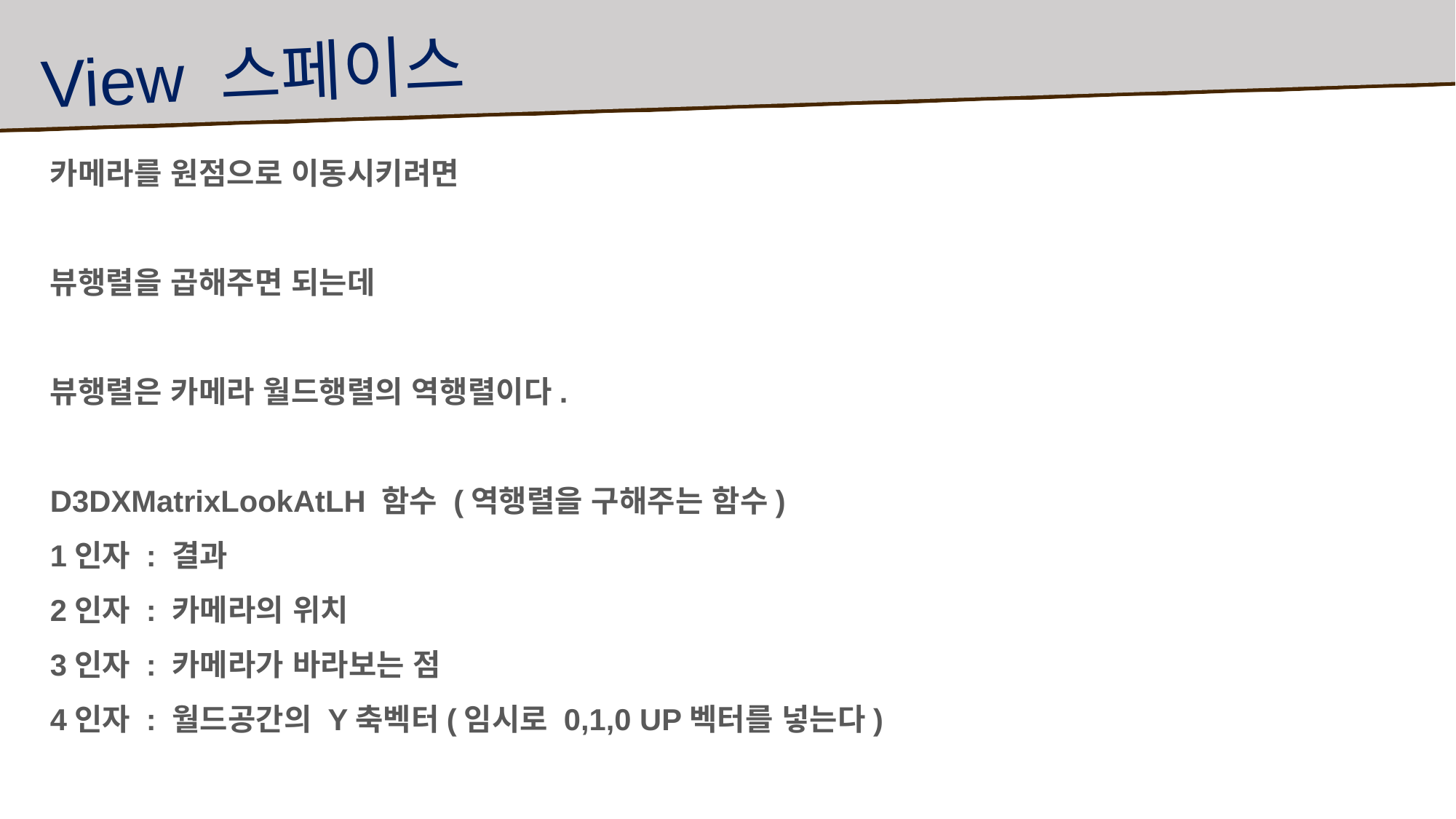

View 스페이스

카메라를 원점으로 이동시키려면

뷰행렬을 곱해주면 되는데

뷰행렬은 카메라 월드행렬의 역행렬이다.

D3DXMatrixLookAtLH 함수 (역행렬을 구해주는 함수)
1인자 : 결과
2인자 : 카메라의 위치
3인자 : 카메라가 바라보는 점
4인자 : 월드공간의 Y축벡터(임시로 0,1,0 UP벡터를 넣는다)